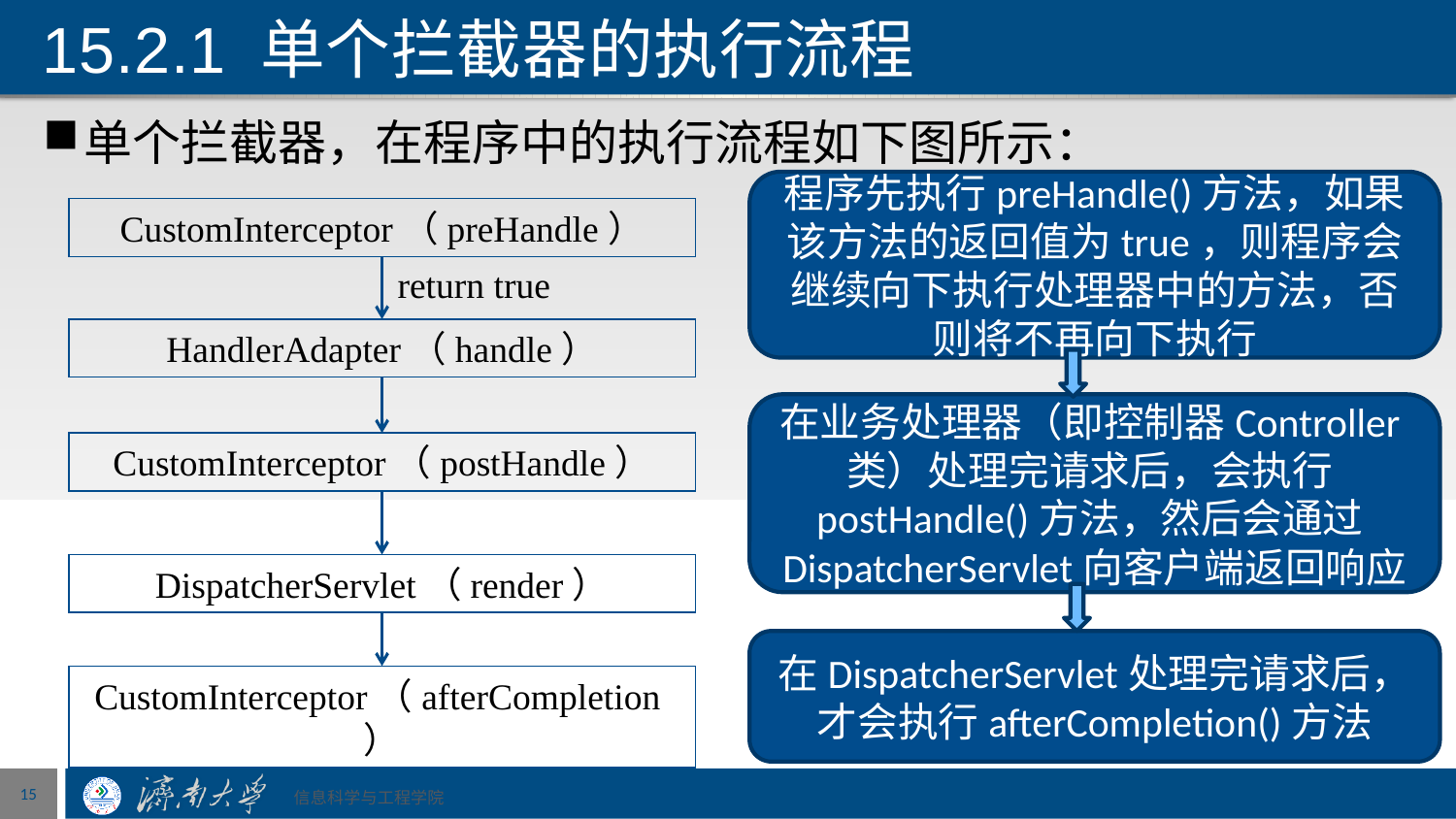

# 15.2.1 单个拦截器的执行流程
单个拦截器，在程序中的执行流程如下图所示：

程序先执行preHandle()方法，如果该方法的返回值为true，则程序会继续向下执行处理器中的方法，否则将不再向下执行
CustomInterceptor（preHandle）
return true
HandlerAdapter（handle）

在业务处理器（即控制器Controller类）处理完请求后，会执行postHandle()方法，然后会通过DispatcherServlet向客户端返回响应
CustomInterceptor（postHandle）
DispatcherServlet（render）

在DispatcherServlet处理完请求后，才会执行afterCompletion()方法
CustomInterceptor（afterCompletion）